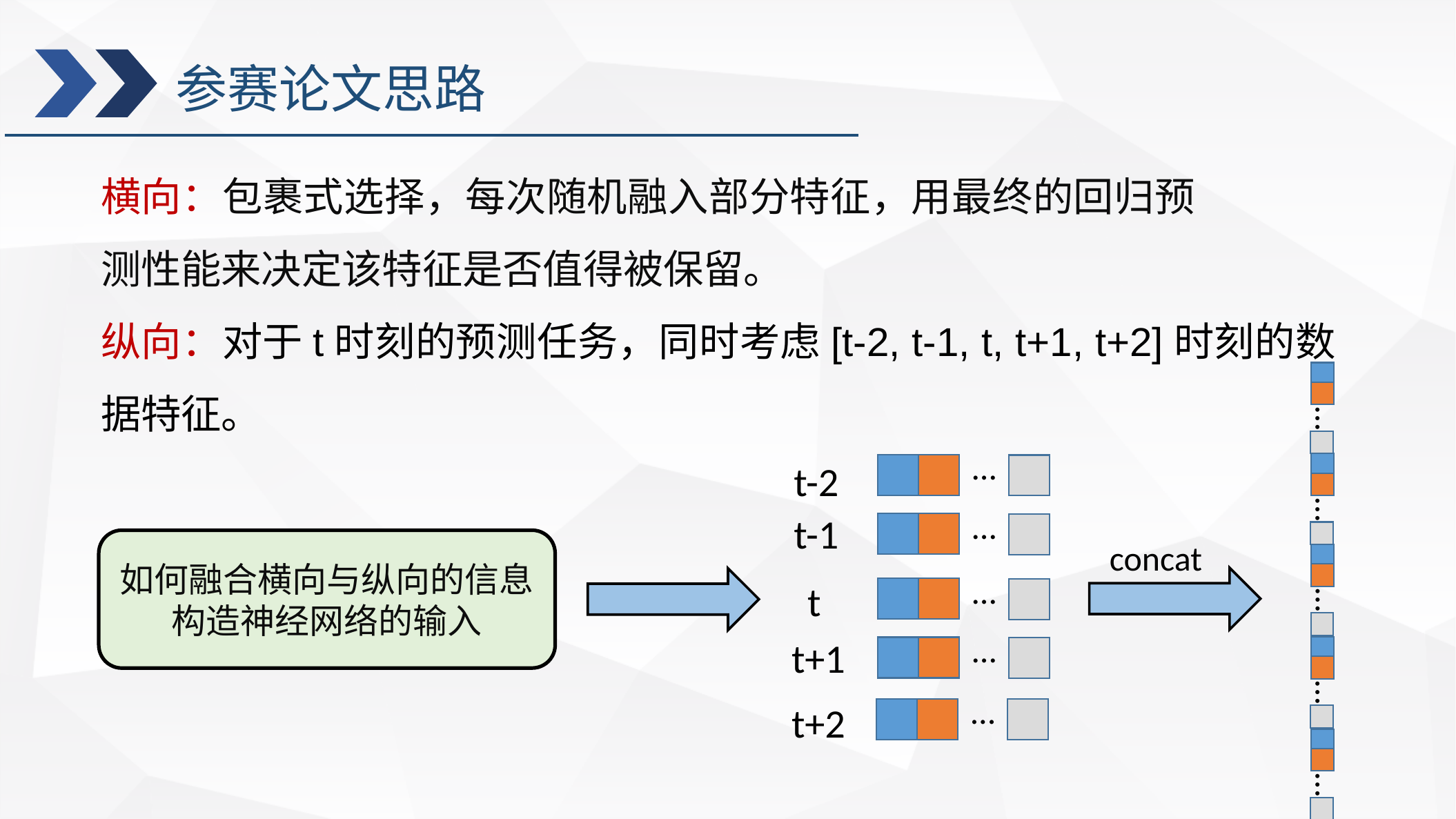

参赛论文思路

横向：包裹式选择，每次随机融入部分特征，用最终的回归预                测性能来决定该特征是否值得被保留。
纵向：对于t时刻的预测任务，同时考虑[t-2, t-1, t, t+1, t+2]时刻的数据特征。

…

…
t-2

…

…
t-1

如何融合横向与纵向的信息构造神经网络的输入
concat

…

…

t

…
t+1

…

…
t+2

…